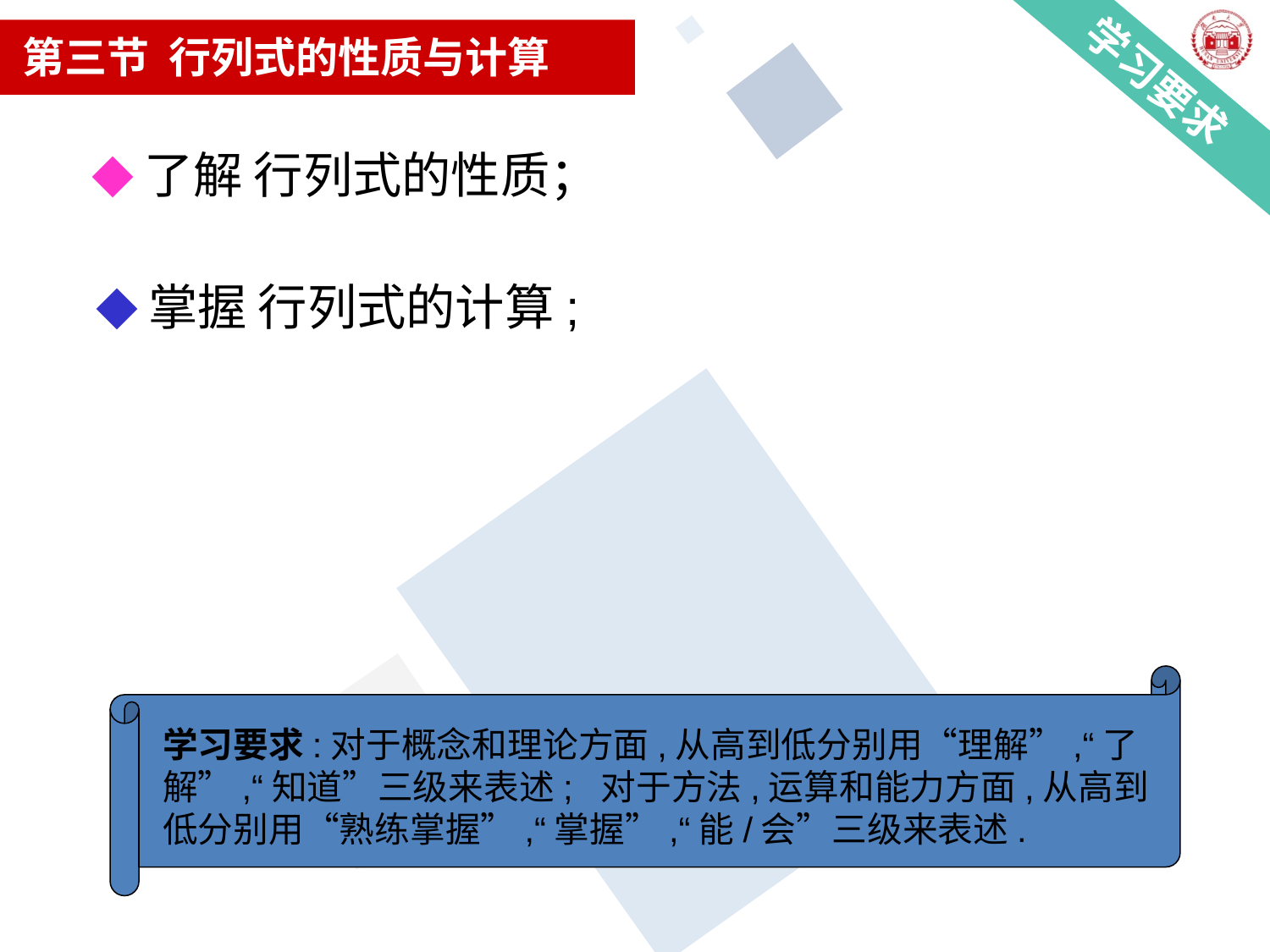

# 第三节  行列式的性质与计算
学习要求
◆了解 行列式的性质；
◆掌握 行列式的计算;

学习要求:对于概念和理论方面,从高到低分别用“理解”,“了解”,“知道”三级来表述;  对于方法,运算和能力方面,从高到低分别用“熟练掌握”,“掌握”,“能/会”三级来表述.